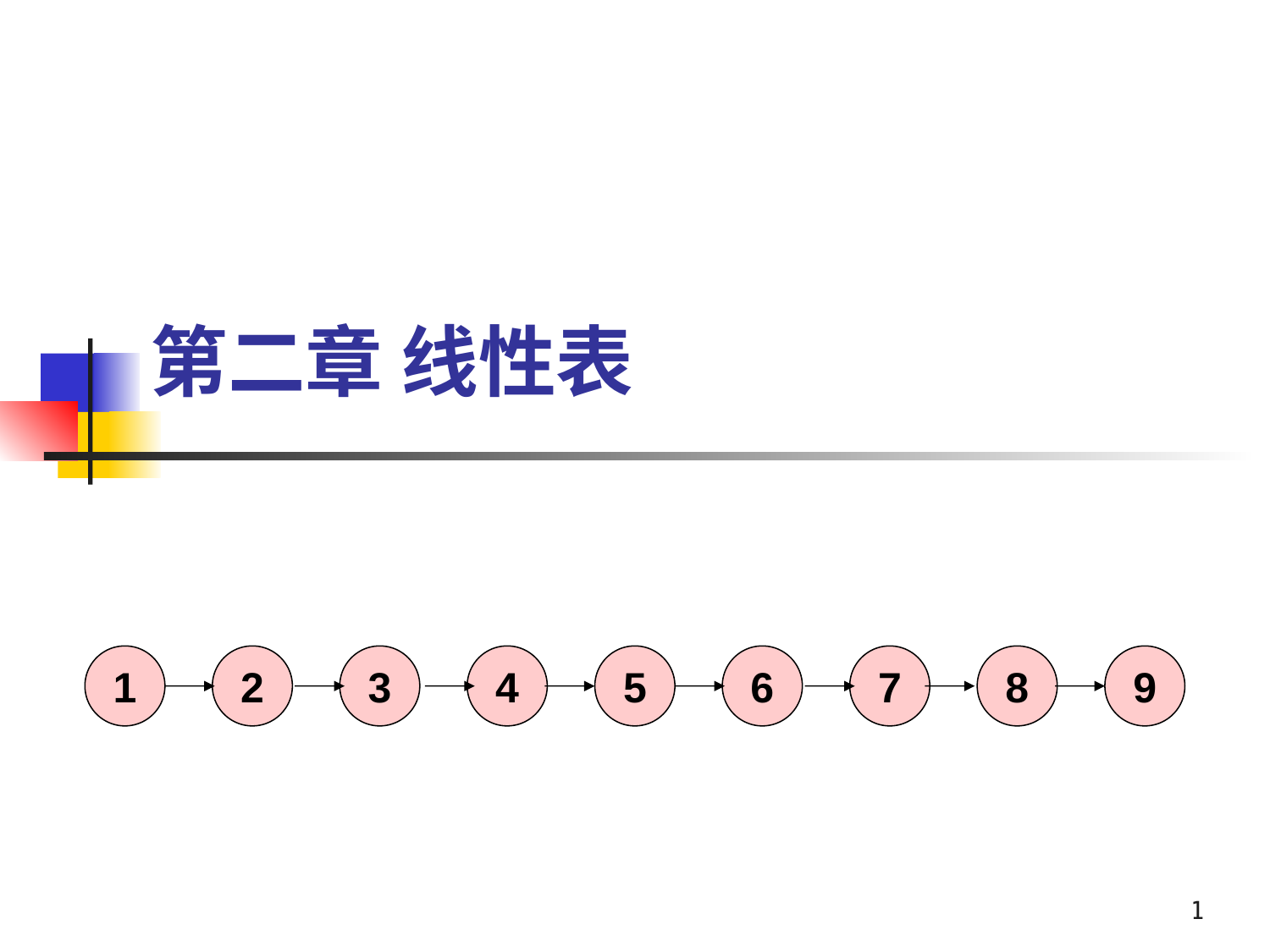

# 第二章 线性表

1
2
3
4
5
6
7
8
9

1